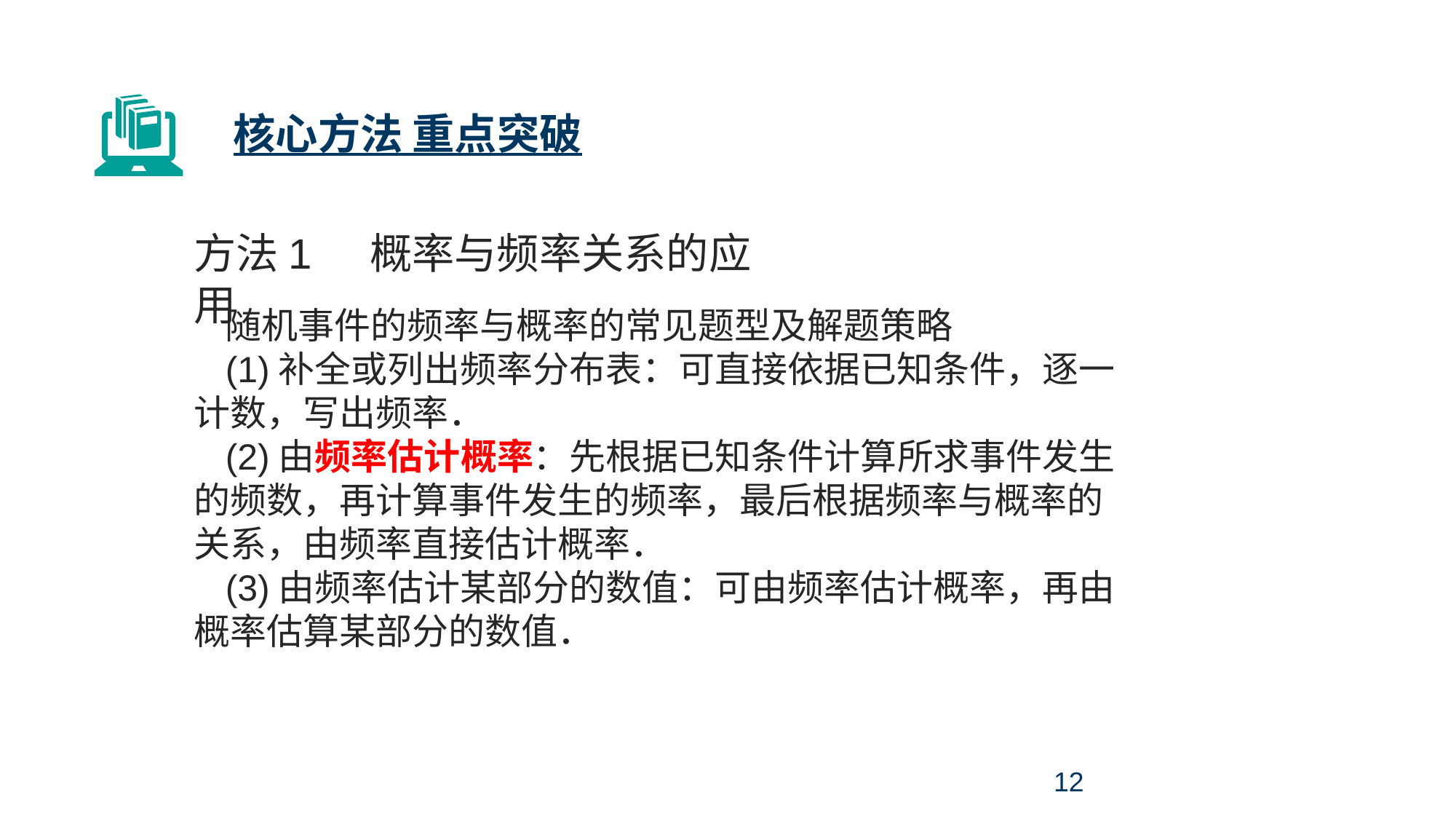

考点一  随机事件的概率、古典概型和几何概型

核心方法 重点突破
方法1    概率与频率关系的应用
随机事件的频率与概率的常见题型及解题策略
(1)补全或列出频率分布表：可直接依据已知条件，逐一计数，写出频率．
(2)由频率估计概率：先根据已知条件计算所求事件发生的频数，再计算事件发生的频率，最后根据频率与概率的关系，由频率直接估计概率．
(3)由频率估计某部分的数值：可由频率估计概率，再由概率估算某部分的数值．
12